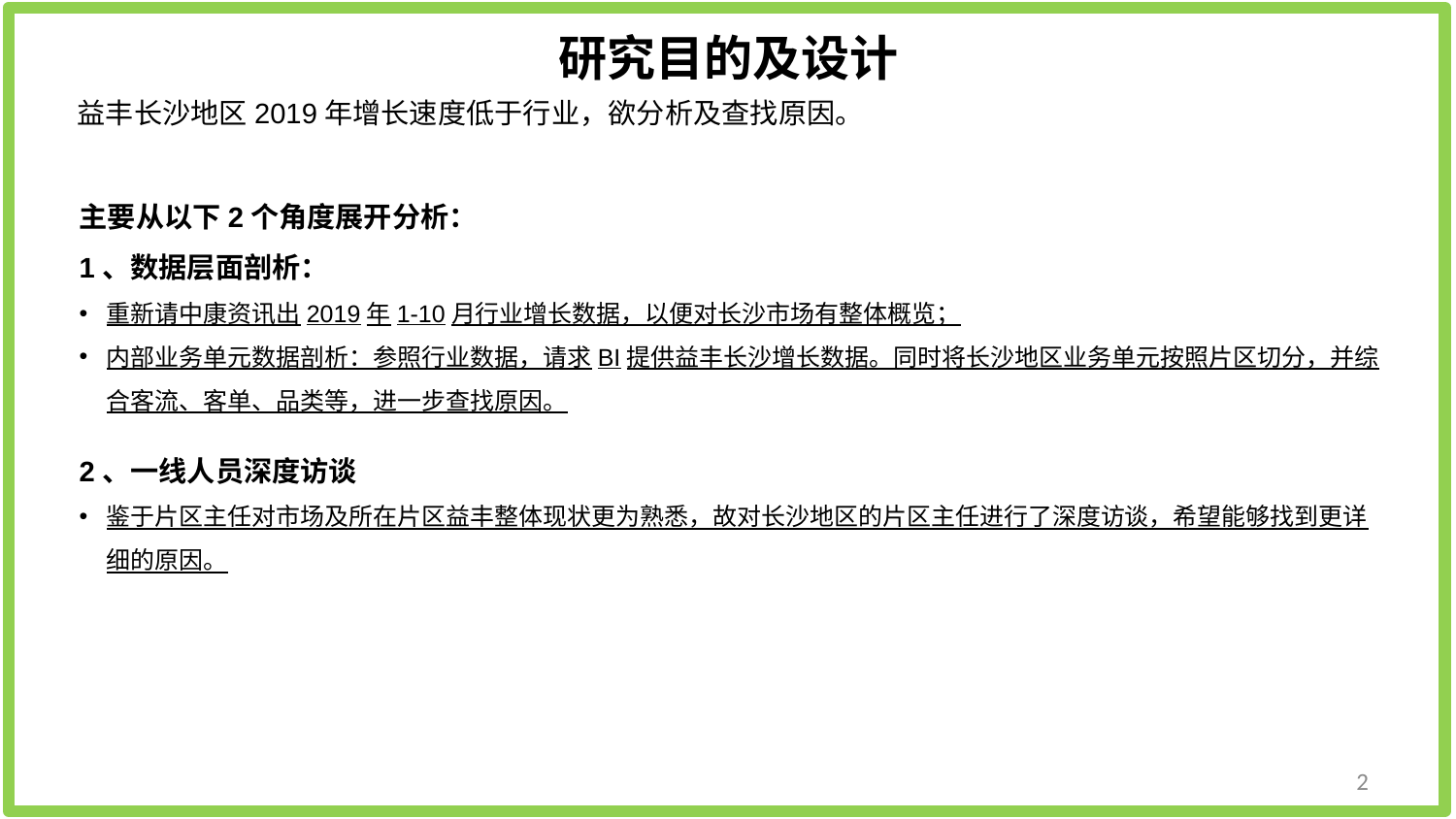

研究目的及设计
益丰长沙地区2019年增长速度低于行业，欲分析及查找原因。
主要从以下2个角度展开分析：
1、数据层面剖析：
重新请中康资讯出2019年1-10月行业增长数据，以便对长沙市场有整体概览；
内部业务单元数据剖析：参照行业数据，请求BI提供益丰长沙增长数据。同时将长沙地区业务单元按照片区切分，并综合客流、客单、品类等，进一步查找原因。

2、一线人员深度访谈
鉴于片区主任对市场及所在片区益丰整体现状更为熟悉，故对长沙地区的片区主任进行了深度访谈，希望能够找到更详细的原因。
2